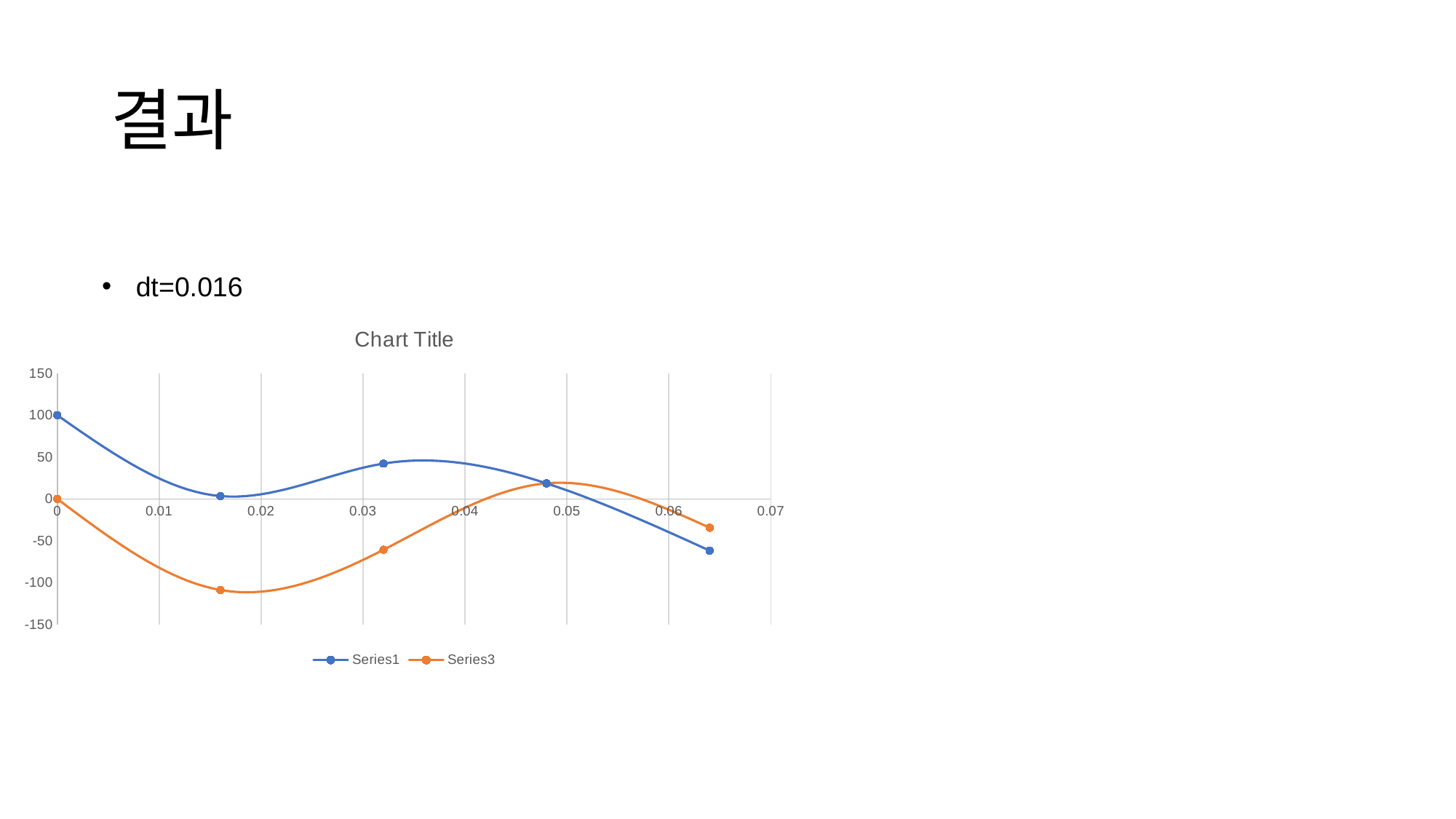

# 결과
dt=0.016

### Chart:

| Category |  |  |
|---|---|---|